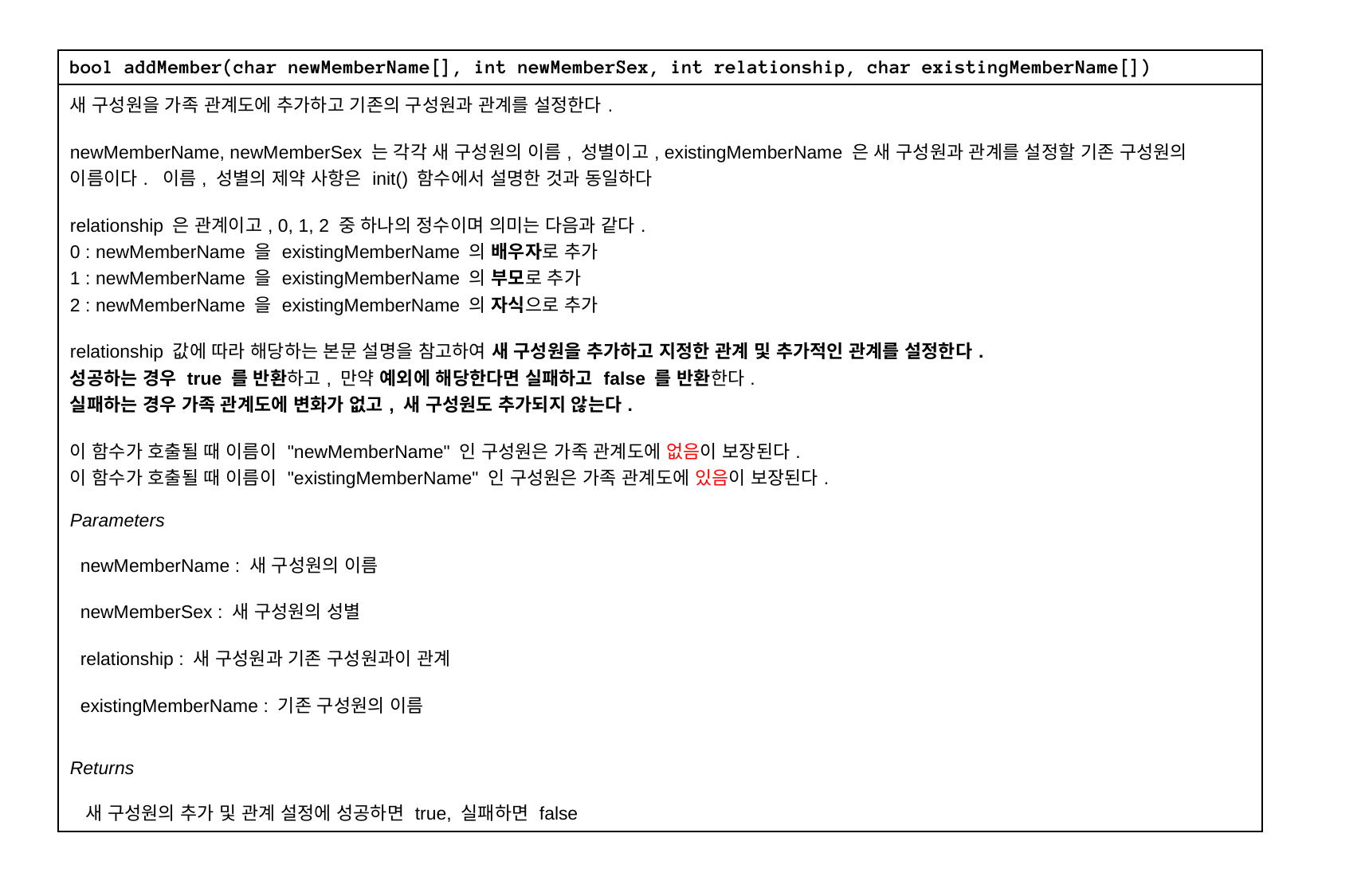

| bool addMember(char newMemberName[], int newMemberSex, int relationship, char existingMemberName[]) |
| --- |
| 새 구성원을 가족 관계도에 추가하고 기존의 구성원과 관계를 설정한다. newMemberName, newMemberSex 는 각각 새 구성원의 이름, 성별이고, existingMemberName 은 새 구성원과 관계를 설정할 기존 구성원의 이름이다. 이름, 성별의 제약 사항은 init() 함수에서 설명한 것과 동일하다 relationship 은 관계이고, 0, 1, 2 중 하나의 정수이며 의미는 다음과 같다. 0 : newMemberName 을 existingMemberName 의 배우자로 추가 1 : newMemberName 을 existingMemberName 의 부모로 추가 2 : newMemberName 을 existingMemberName 의 자식으로 추가 relationship 값에 따라 해당하는 본문 설명을 참고하여 새 구성원을 추가하고 지정한 관계 및 추가적인 관계를 설정한다. 성공하는 경우 true 를 반환하고, 만약 예외에 해당한다면 실패하고 false 를 반환한다. 실패하는 경우 가족 관계도에 변화가 없고, 새 구성원도 추가되지 않는다. 이 함수가 호출될 때 이름이 "newMemberName" 인 구성원은 가족 관계도에 없음이 보장된다. 이 함수가 호출될 때 이름이 "existingMemberName" 인 구성원은 가족 관계도에 있음이 보장된다. Parameters newMemberName : 새 구성원의 이름 newMemberSex : 새 구성원의 성별 relationship : 새 구성원과 기존 구성원과이 관계 existingMemberName : 기존 구성원의 이름 Returns 새 구성원의 추가 및 관계 설정에 성공하면 true, 실패하면 false |